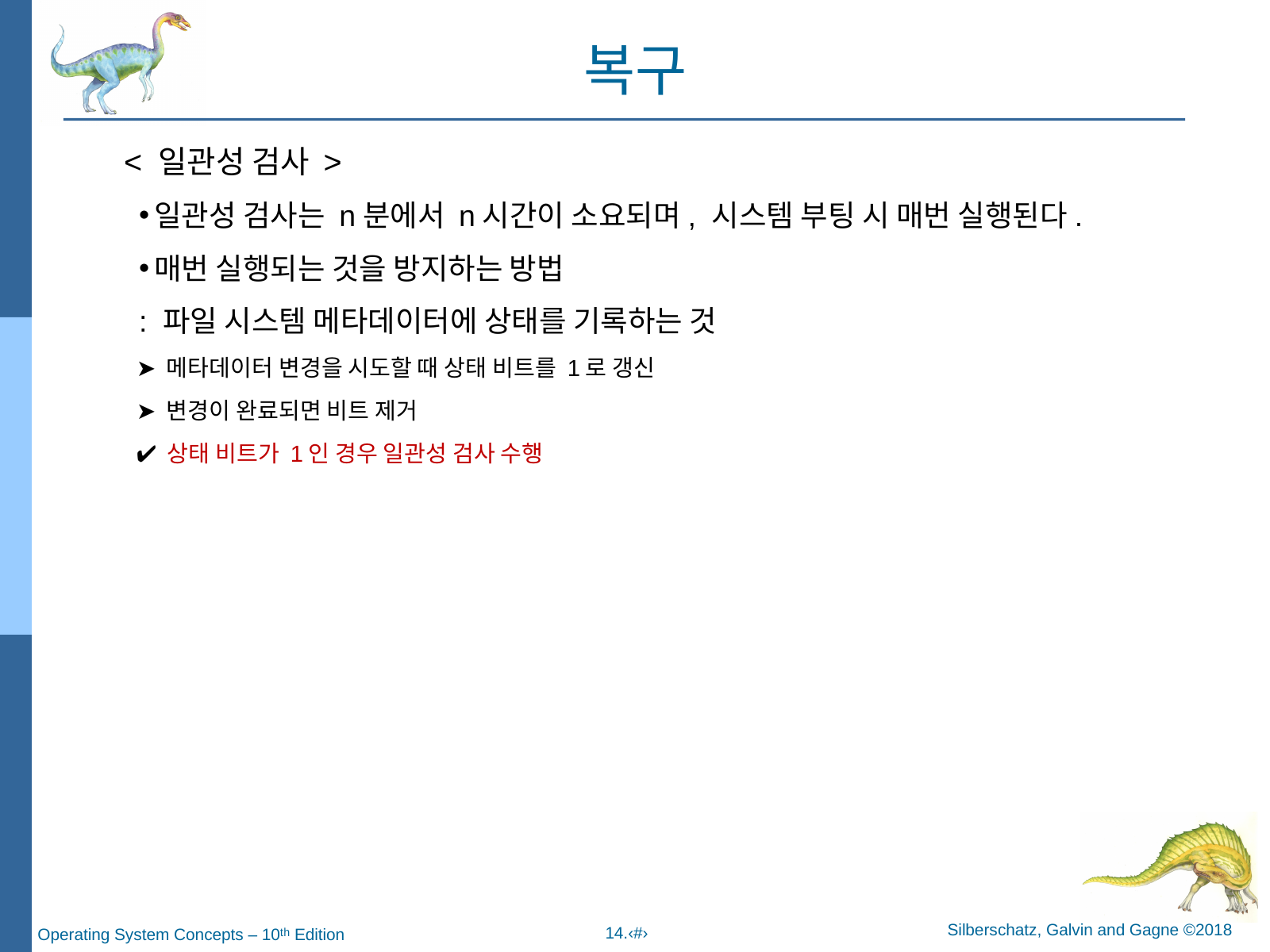

복구

< 일관성 검사 >
일관성 검사는 n분에서 n시간이 소요되며, 시스템 부팅 시 매번 실행된다.
매번 실행되는 것을 방지하는 방법
: 파일 시스템 메타데이터에 상태를 기록하는 것
➤ 메타데이터 변경을 시도할 때 상태 비트를 1로 갱신
➤ 변경이 완료되면 비트 제거
✔️ 상태 비트가 1인 경우 일관성 검사 수행

Silberschatz, Galvin and Gagne ©2018
14.‹#›
Operating System Concepts – 10ᵗʰ Edition